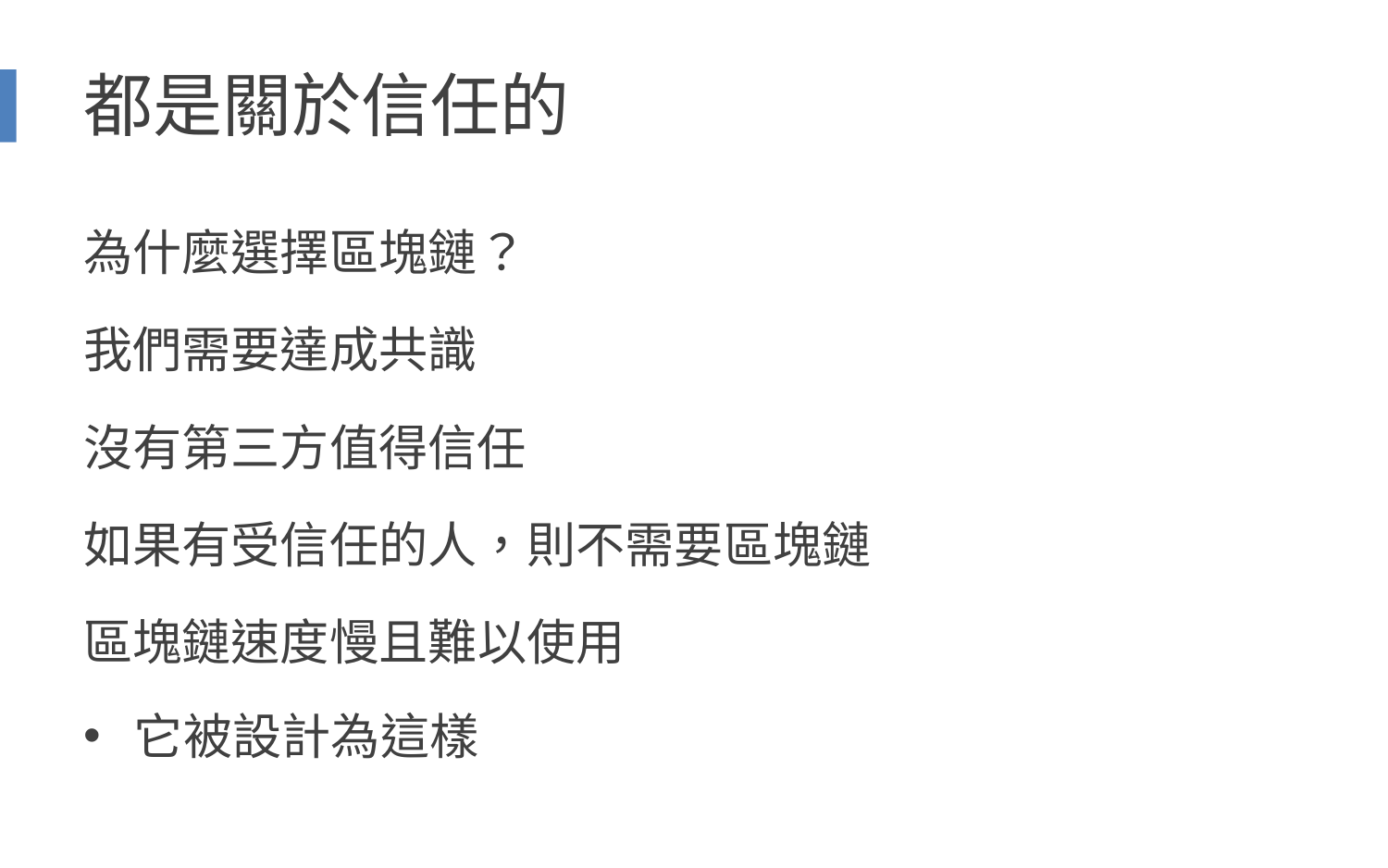

# 都是關於信任的
為什麼選擇區塊鏈？
我們需要達成共識
沒有第三方值得信任
如果有受信任的人，則不需要區塊鏈
區塊鏈速度慢且難以使用
它被設計為這樣